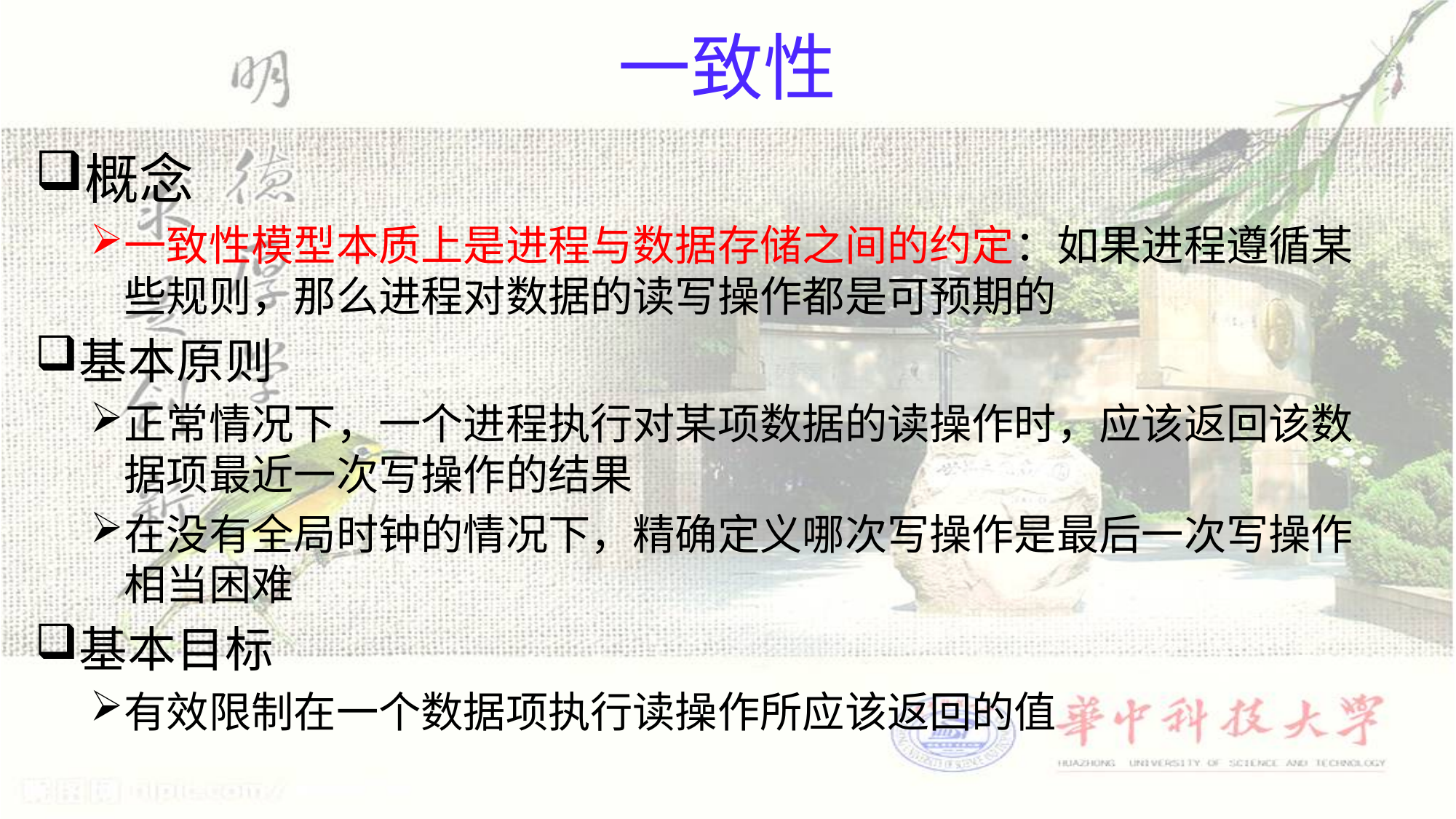

# 一致性
概念
一致性模型本质上是进程与数据存储之间的约定：如果进程遵循某些规则，那么进程对数据的读写操作都是可预期的
基本原则
正常情况下，一个进程执行对某项数据的读操作时，应该返回该数据项最近一次写操作的结果
在没有全局时钟的情况下，精确定义哪次写操作是最后一次写操作相当困难
基本目标
有效限制在一个数据项执行读操作所应该返回的值